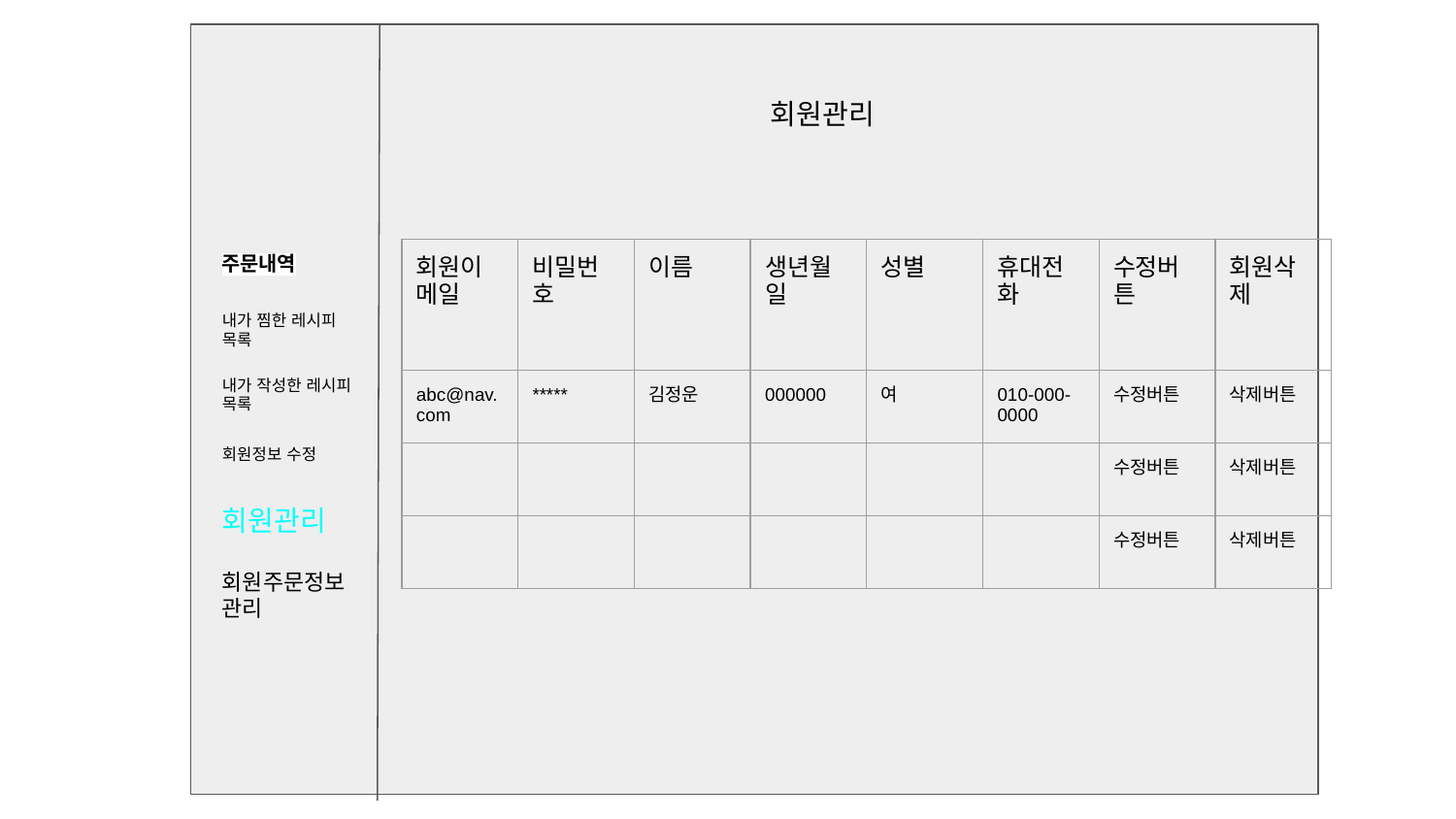

회원관리
주문내역
| 회원이메일 | 비밀번호 | 이름 | 생년월일 | 성별 | 휴대전화 | 수정버튼 | 회원삭제 |
| --- | --- | --- | --- | --- | --- | --- | --- |
| abc@nav.com | \*\*\*\*\* | 김정운 | 000000 | 여 | 010-000-0000 | 수정버튼 | 삭제버튼 |
|  |  |  |  |  |  | 수정버튼 | 삭제버튼 |
|  |  |  |  |  |  | 수정버튼 | 삭제버튼 |
내가 찜한 레시피 목록
내가 작성한 레시피 목록
회원정보 수정
회원관리
회원주문정보관리